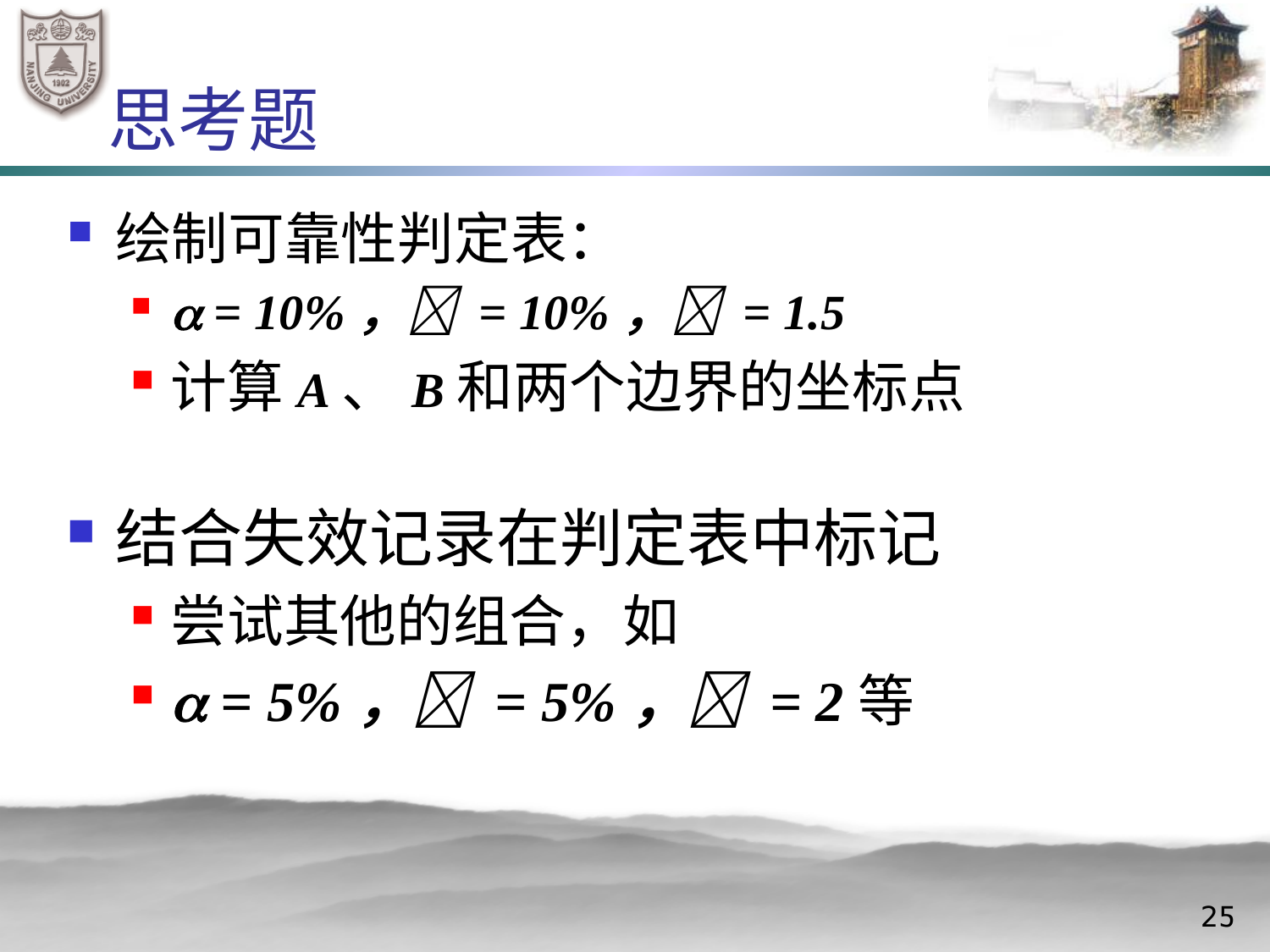

# 思考题
绘制可靠性判定表：
α = 10%，β = 10%，γ = 1.5
计算A、B和两个边界的坐标点

结合失效记录在判定表中标记
尝试其他的组合，如
α = 5%，β = 5%，γ = 2等
25